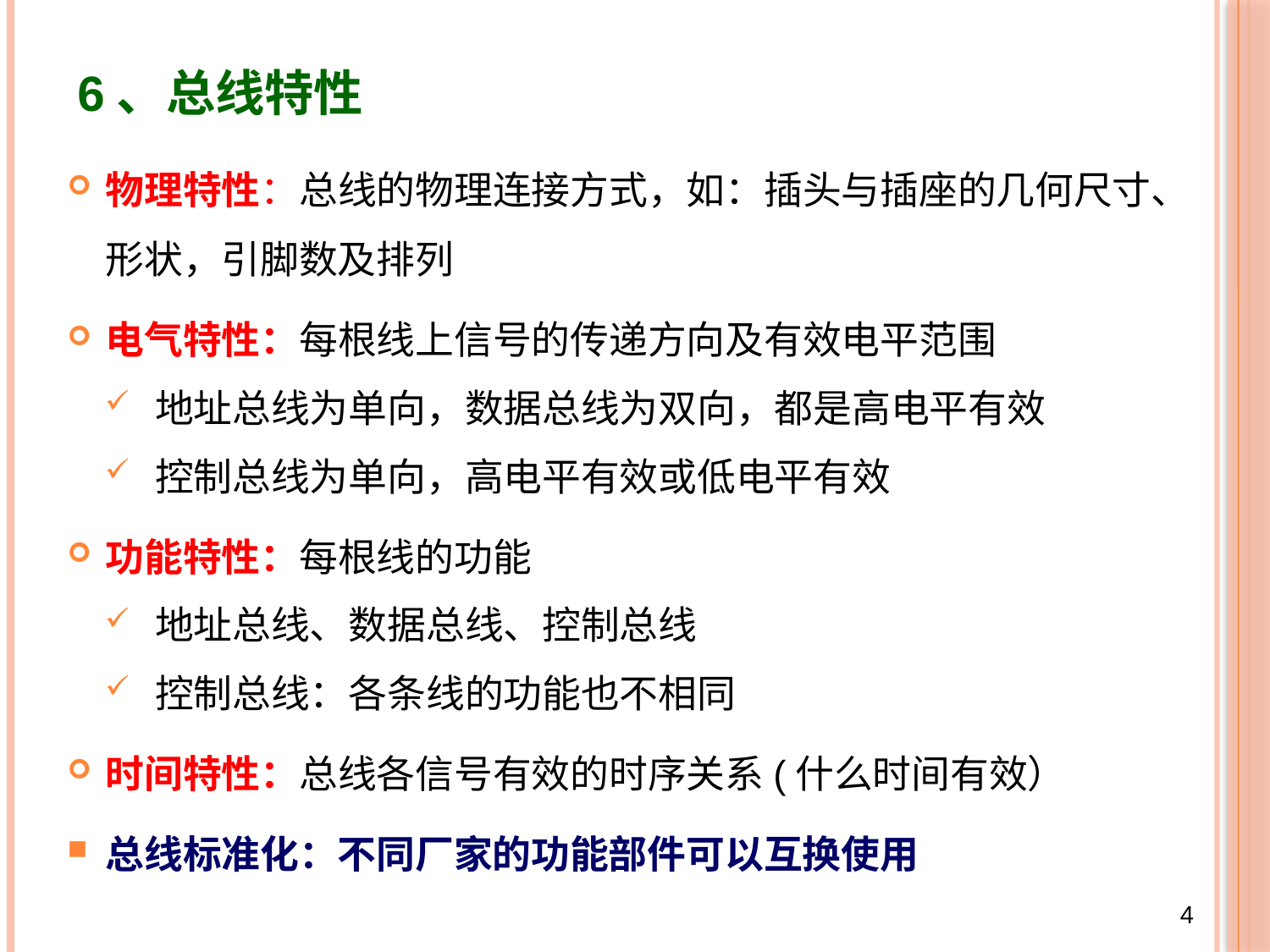

6、总线特性
物理特性：总线的物理连接方式，如：插头与插座的几何尺寸、形状，引脚数及排列
电气特性：每根线上信号的传递方向及有效电平范围
地址总线为单向，数据总线为双向，都是高电平有效
控制总线为单向，高电平有效或低电平有效
功能特性：每根线的功能
地址总线、数据总线、控制总线
控制总线：各条线的功能也不相同
时间特性：总线各信号有效的时序关系(什么时间有效）
总线标准化：不同厂家的功能部件可以互换使用
4